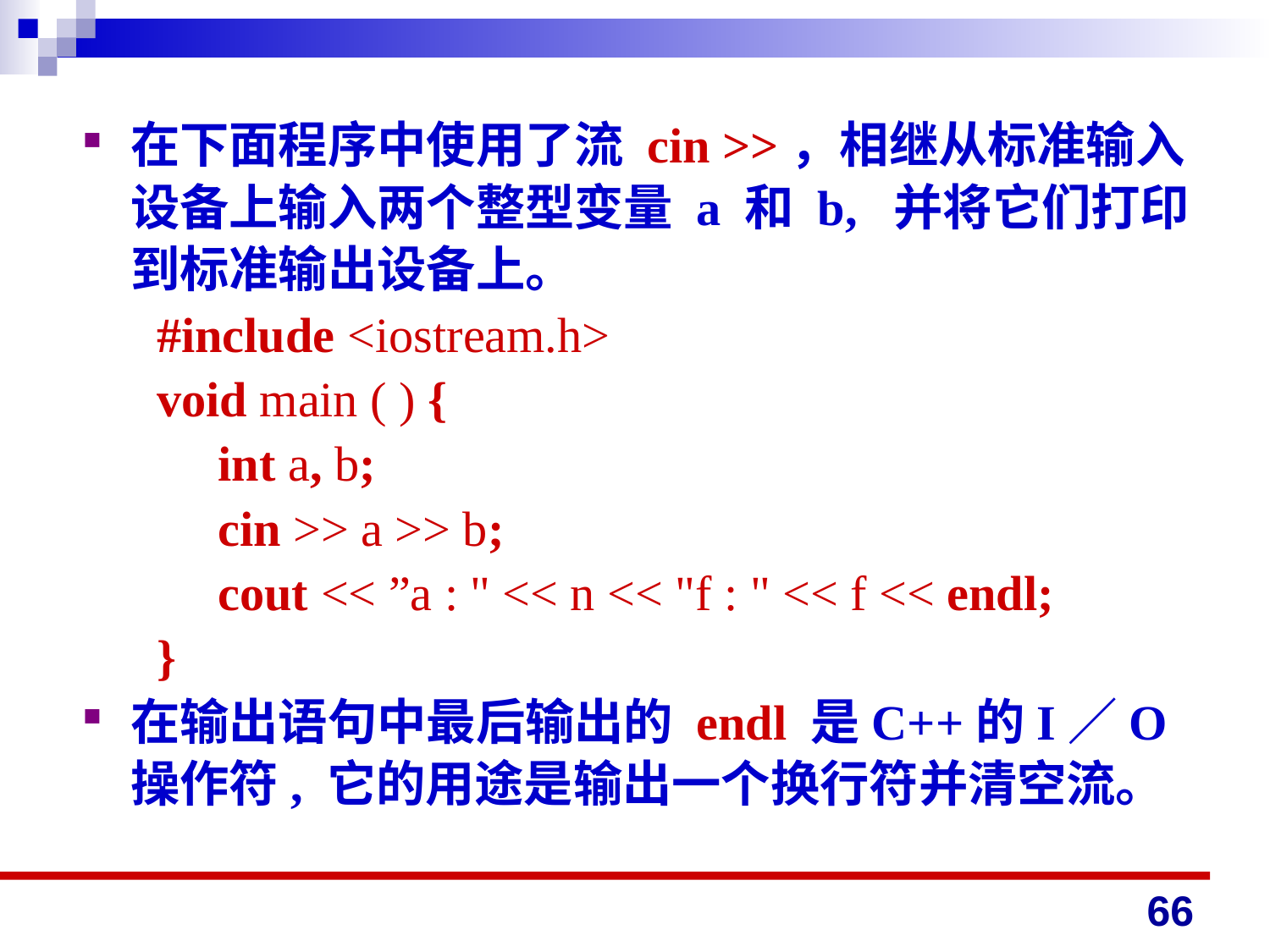

在下面程序中使用了流 cin >>，相继从标准输入设备上输入两个整型变量 a 和 b,  并将它们打印到标准输出设备上。
      #include <iostream.h>
      void main ( ) {
           int a, b;
           cin >> a >> b;
           cout << ”a : " << n << "f : " << f << endl;
      }
在输出语句中最后输出的 endl 是C++的I／O操作符, 它的用途是输出一个换行符并清空流。
66